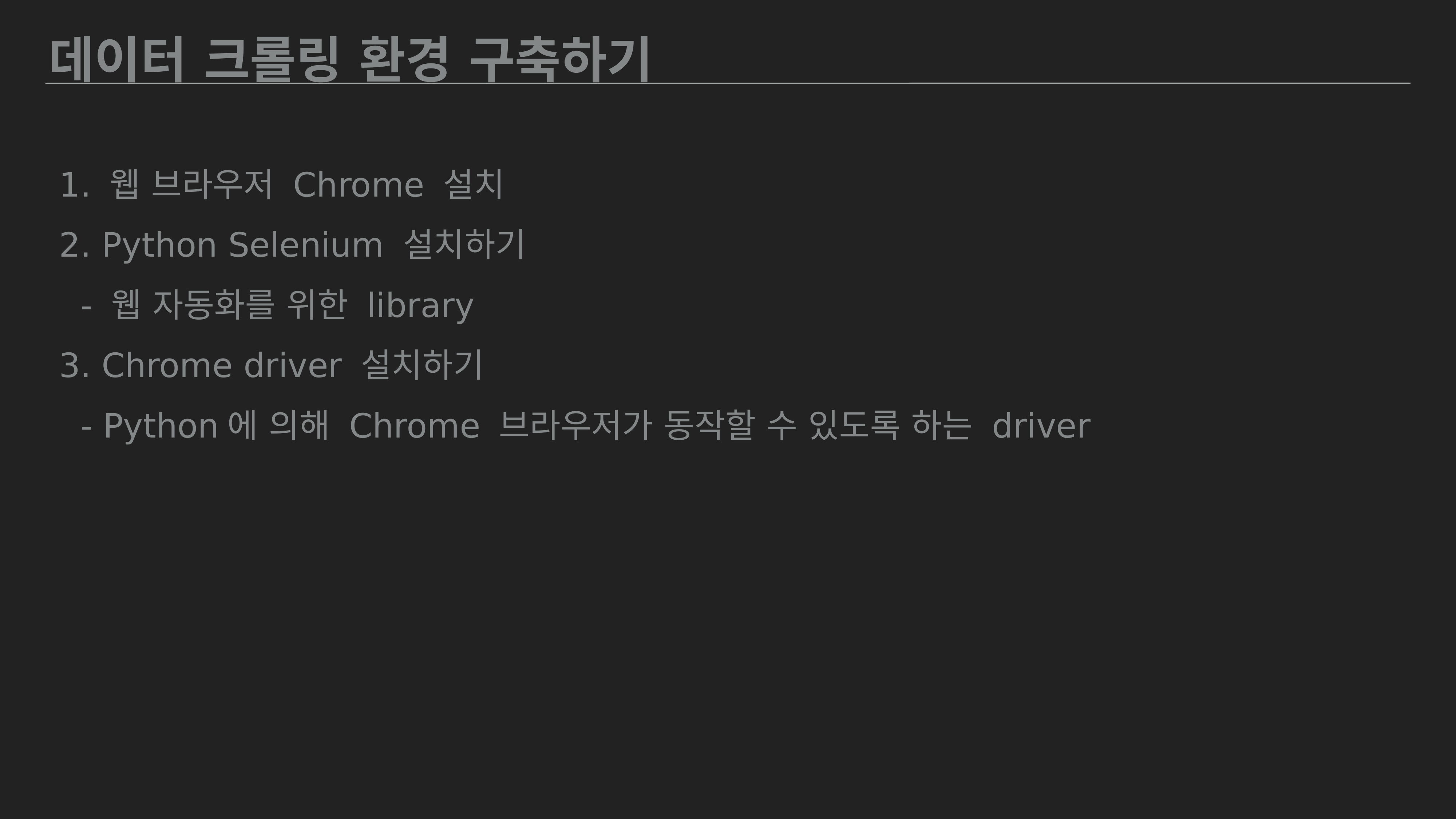

데이터 크롤링 환경 구축하기

 1. 웹 브라우저 Chrome 설치
 2. Python Selenium 설치하기
   - 웹 자동화를 위한 library
 3. Chrome driver 설치하기
   - Python에 의해 Chrome 브라우저가 동작할 수 있도록 하는 driver